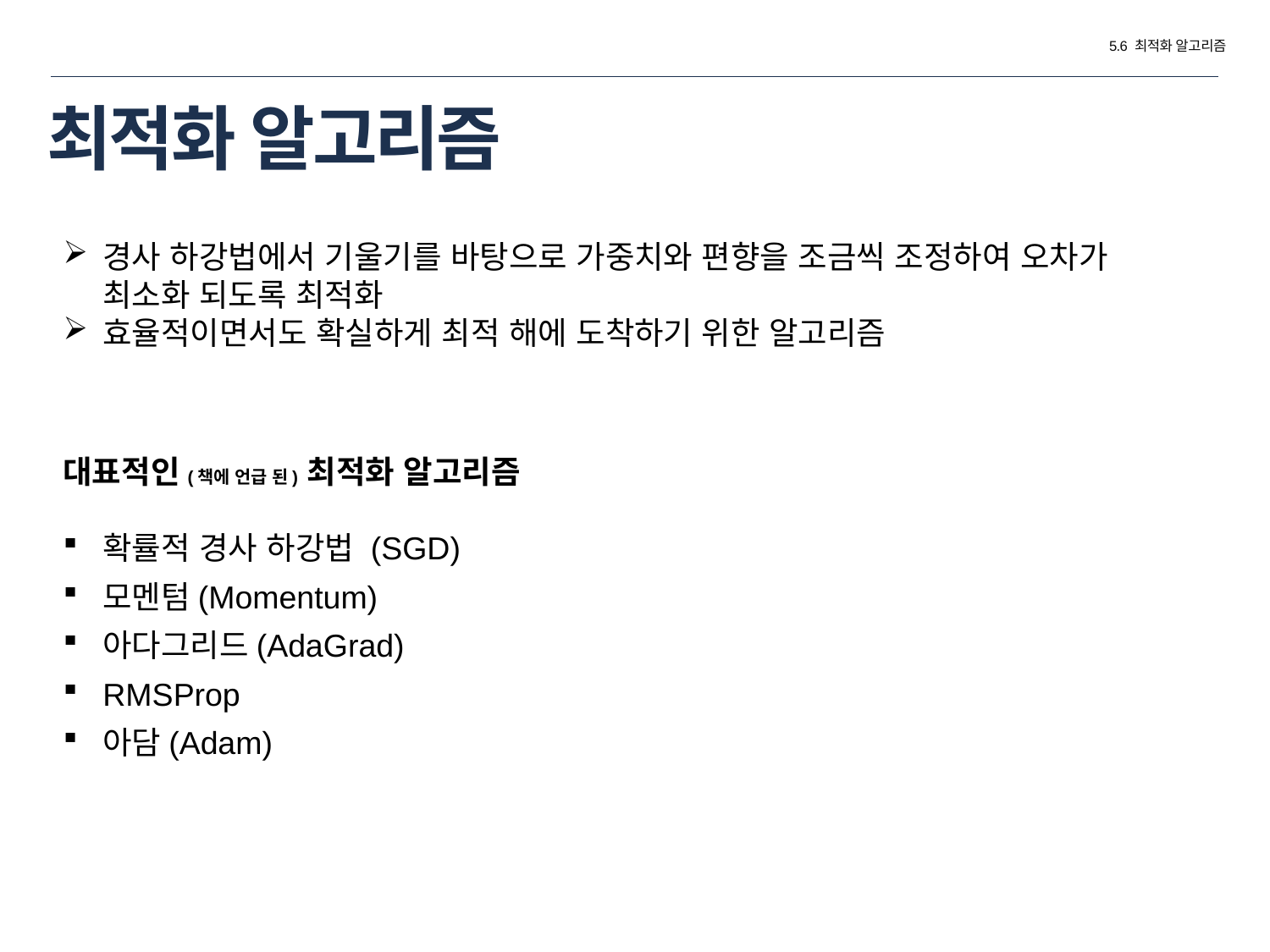

5.6 최적화 알고리즘
# 최적화 알고리즘
경사 하강법에서 기울기를 바탕으로 가중치와 편향을 조금씩 조정하여 오차가 최소화 되도록 최적화
효율적이면서도 확실하게 최적 해에 도착하기 위한 알고리즘
대표적인(책에 언급 된) 최적화 알고리즘

확률적 경사 하강법 (SGD)

모멘텀(Momentum)

아다그리드(AdaGrad)

RMSProp

아담(Adam)